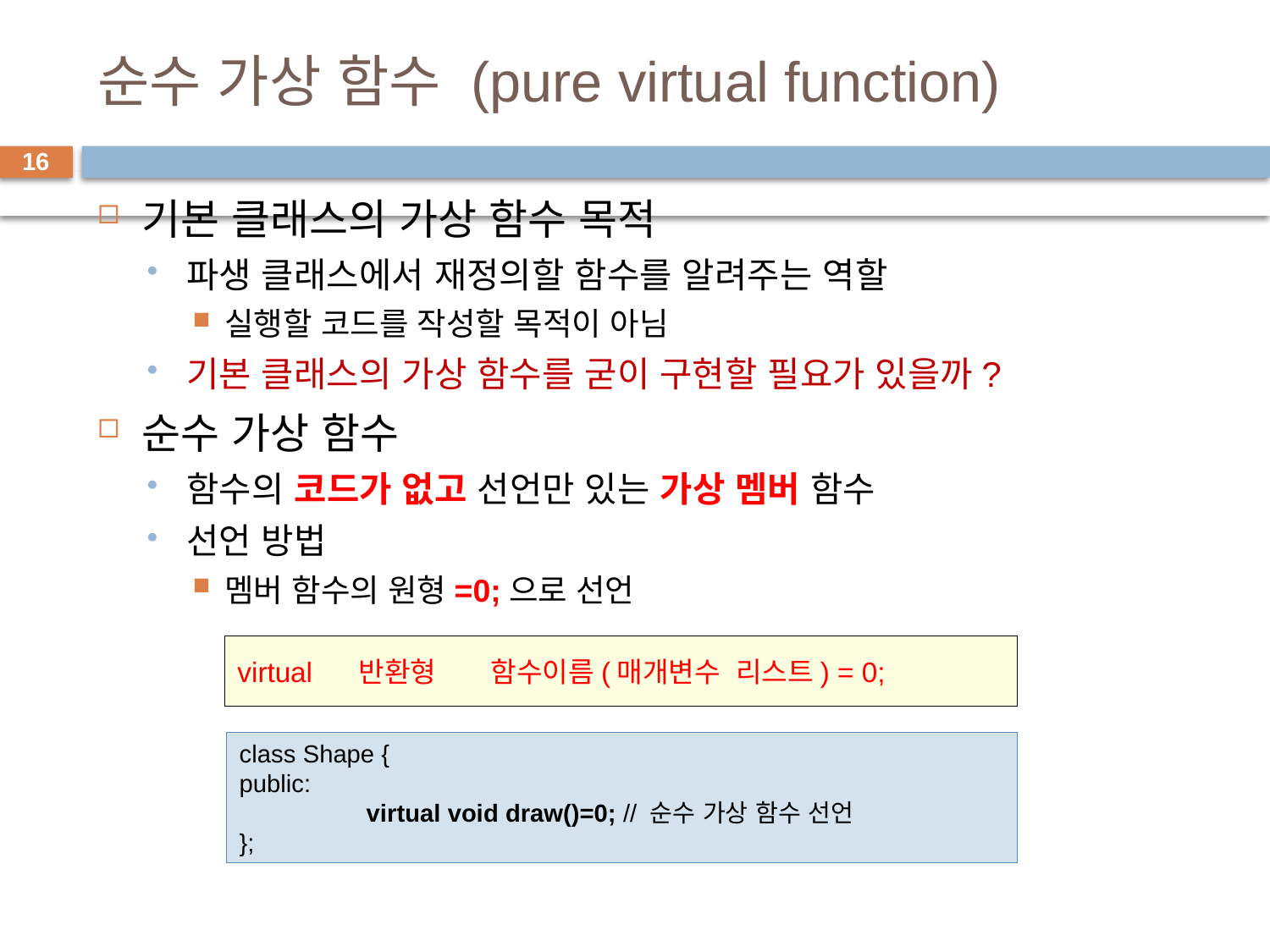

# 순수 가상 함수 (pure virtual function)
16
기본 클래스의 가상 함수 목적
파생 클래스에서 재정의할 함수를 알려주는 역할
실행할 코드를 작성할 목적이 아님
기본 클래스의 가상 함수를 굳이 구현할 필요가 있을까?
순수 가상 함수
함수의 코드가 없고 선언만 있는 가상 멤버 함수
선언 방법
멤버 함수의 원형=0;으로 선언
virtual     반환형       함수이름(매개변수  리스트) = 0;
class Shape {
public:
	virtual void draw()=0; // 순수 가상 함수 선언
};